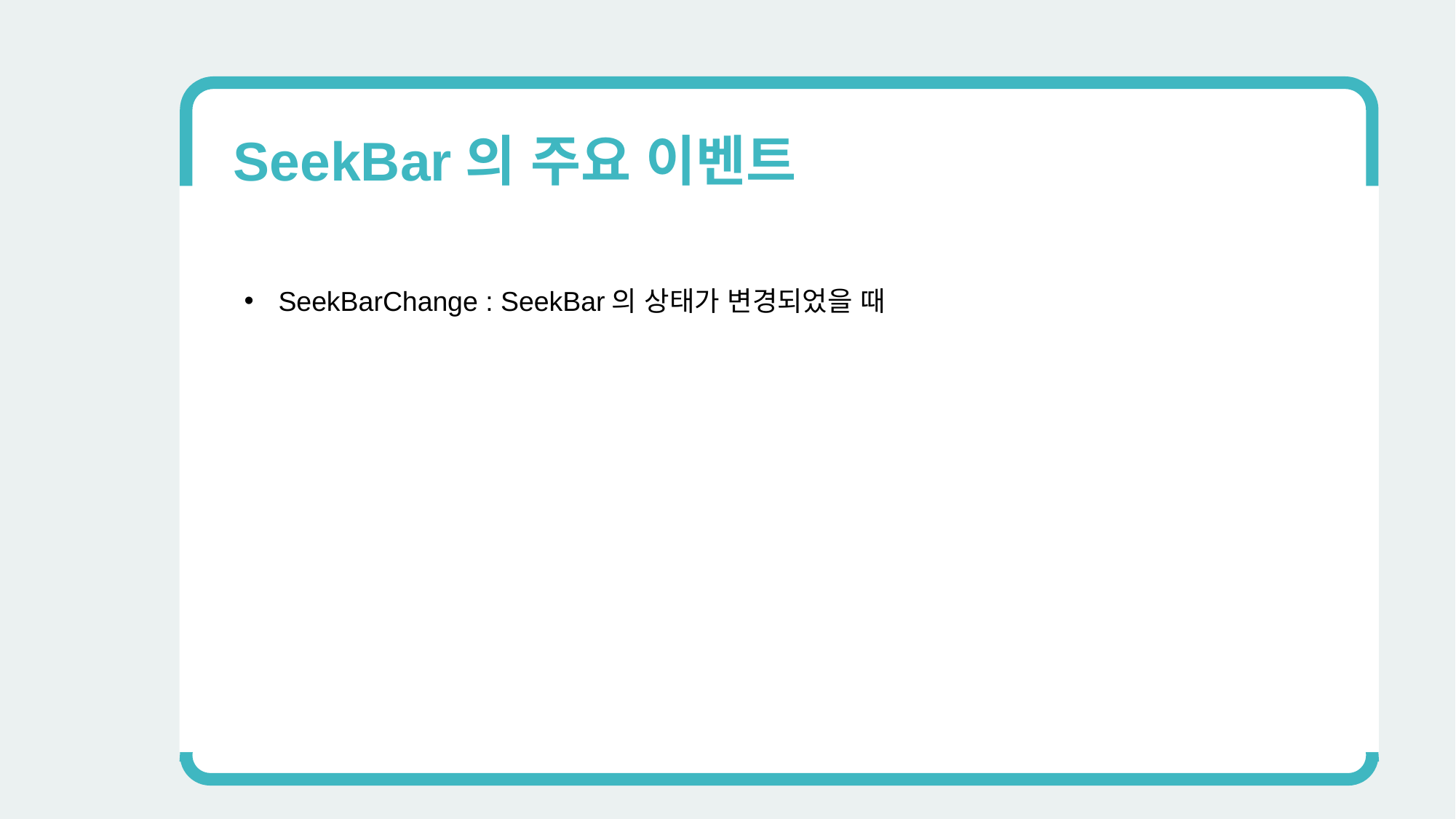

SeekBar의 주요 이벤트

SeekBarChange : SeekBar의 상태가 변경되었을 때